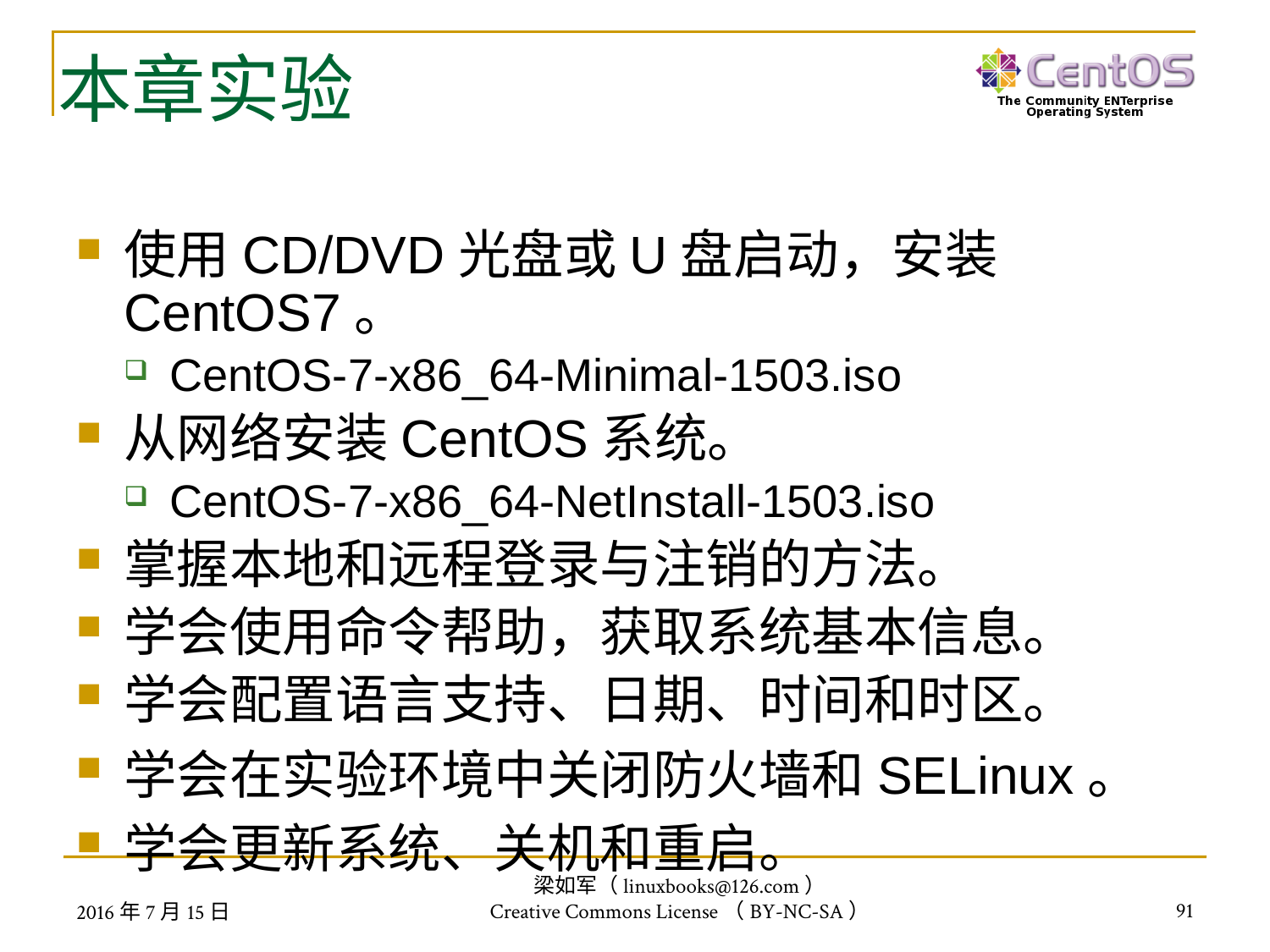

# 本章实验
使用CD/DVD光盘或U盘启动，安装CentOS7。
CentOS-7-x86_64-Minimal-1503.iso
从网络安装CentOS系统。
CentOS-7-x86_64-NetInstall-1503.iso
掌握本地和远程登录与注销的方法。
学会使用命令帮助，获取系统基本信息。
学会配置语言支持、日期、时间和时区。
学会在实验环境中关闭防火墙和SELinux。
学会更新系统、关机和重启。

梁如军（linuxbooks@126.com）
Creative Commons License（BY-NC-SA）
2016年7月15日
91